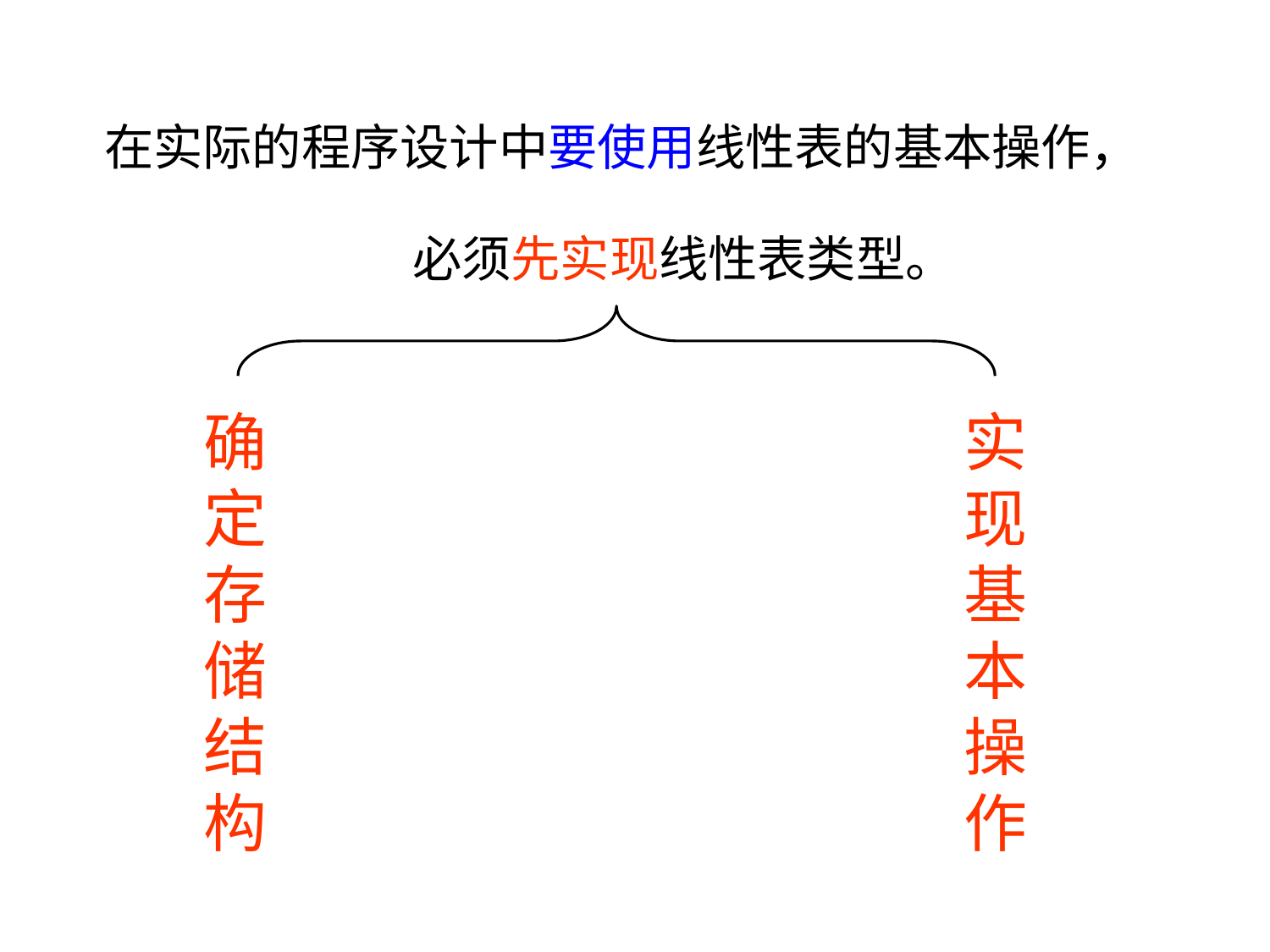

在实际的程序设计中要使用线性表的基本操作，
                                必须先实现线性表类型。
确
定
存
储
结
构
实
现
基
本
操
作